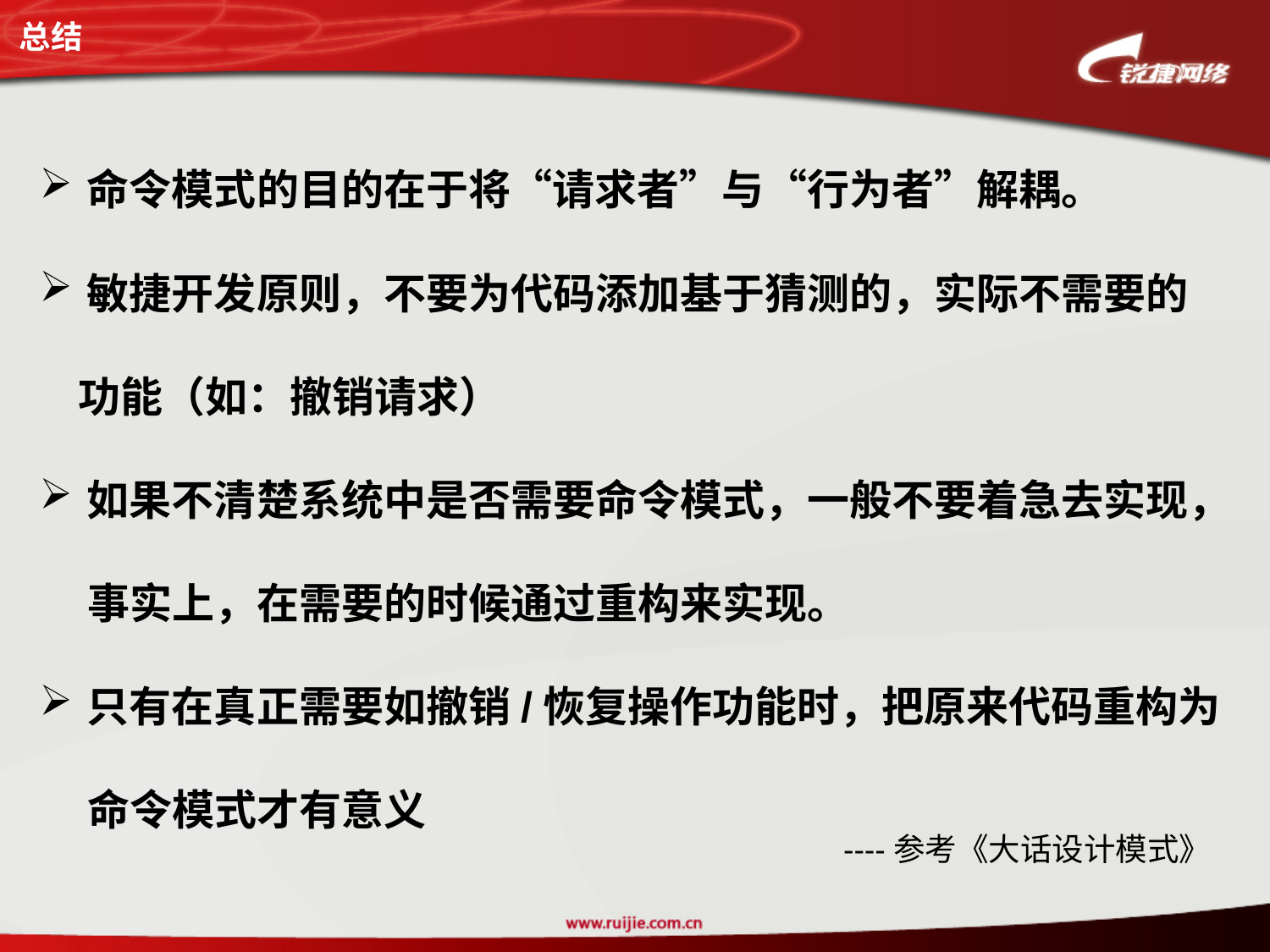

总结
命令模式的目的在于将“请求者”与“行为者”解耦。
敏捷开发原则，不要为代码添加基于猜测的，实际不需要的
   功能（如：撤销请求）
如果不清楚系统中是否需要命令模式，一般不要着急去实现，
    事实上，在需要的时候通过重构来实现。
只有在真正需要如撤销/恢复操作功能时，把原来代码重构为
    命令模式才有意义
----参考《大话设计模式》
5